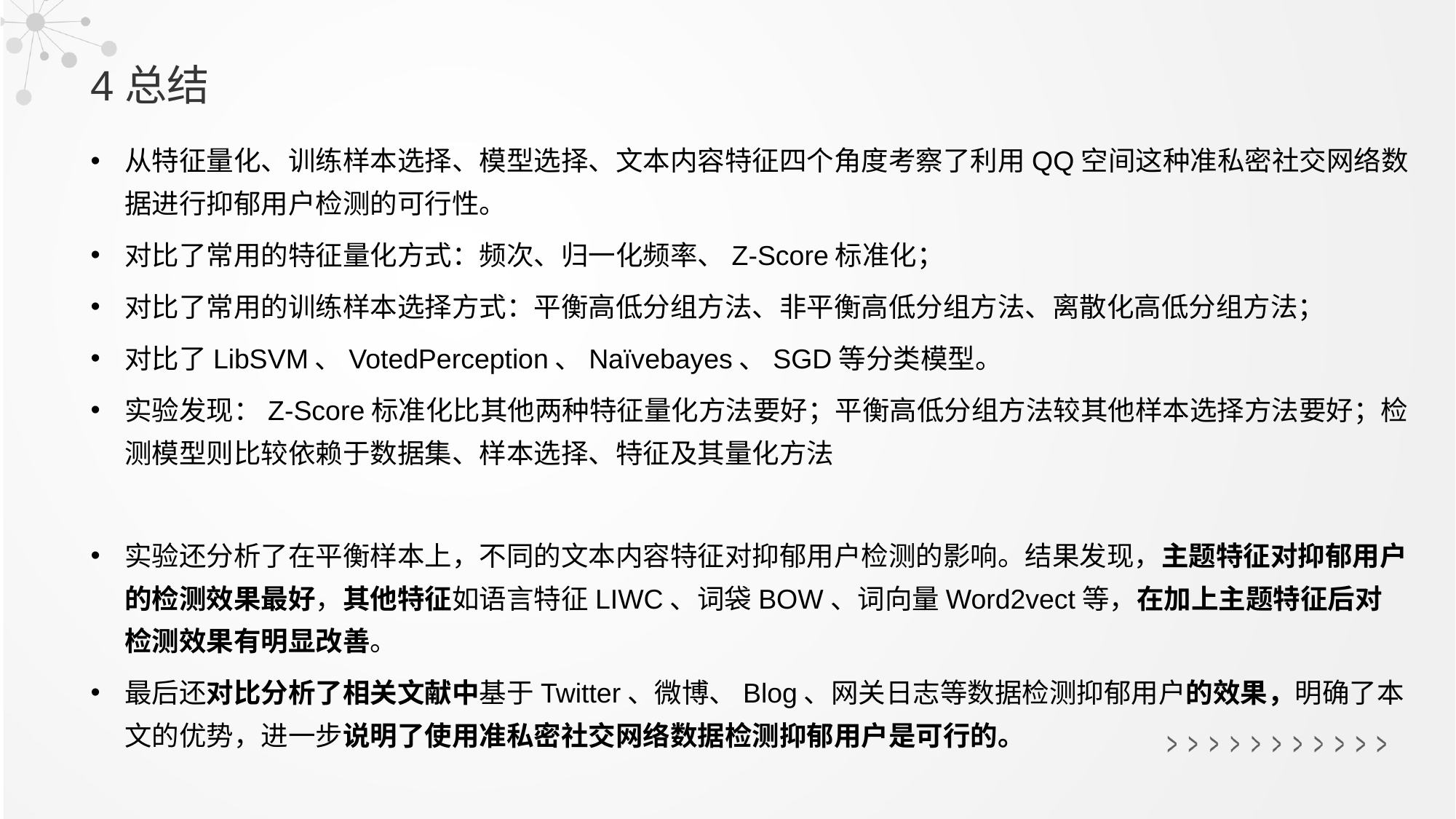

4总结
从特征量化、训练样本选择、模型选择、文本内容特征四个角度考察了利用QQ空间这种准私密社交网络数据进行抑郁用户检测的可行性。
对比了常用的特征量化方式：频次、归一化频率、Z-Score标准化；
对比了常用的训练样本选择方式：平衡高低分组方法、非平衡高低分组方法、离散化高低分组方法；
对比了LibSVM、VotedPerception、Naïvebayes、SGD等分类模型。
实验发现：Z-Score标准化比其他两种特征量化方法要好；平衡高低分组方法较其他样本选择方法要好；检测模型则比较依赖于数据集、样本选择、特征及其量化方法

实验还分析了在平衡样本上，不同的文本内容特征对抑郁用户检测的影响。结果发现，主题特征对抑郁用户的检测效果最好，其他特征如语言特征LIWC、词袋BOW、词向量Word2vect等，在加上主题特征后对检测效果有明显改善。
最后还对比分析了相关文献中基于Twitter、微博、Blog、网关日志等数据检测抑郁用户的效果，明确了本文的优势，进一步说明了使用准私密社交网络数据检测抑郁用户是可行的。